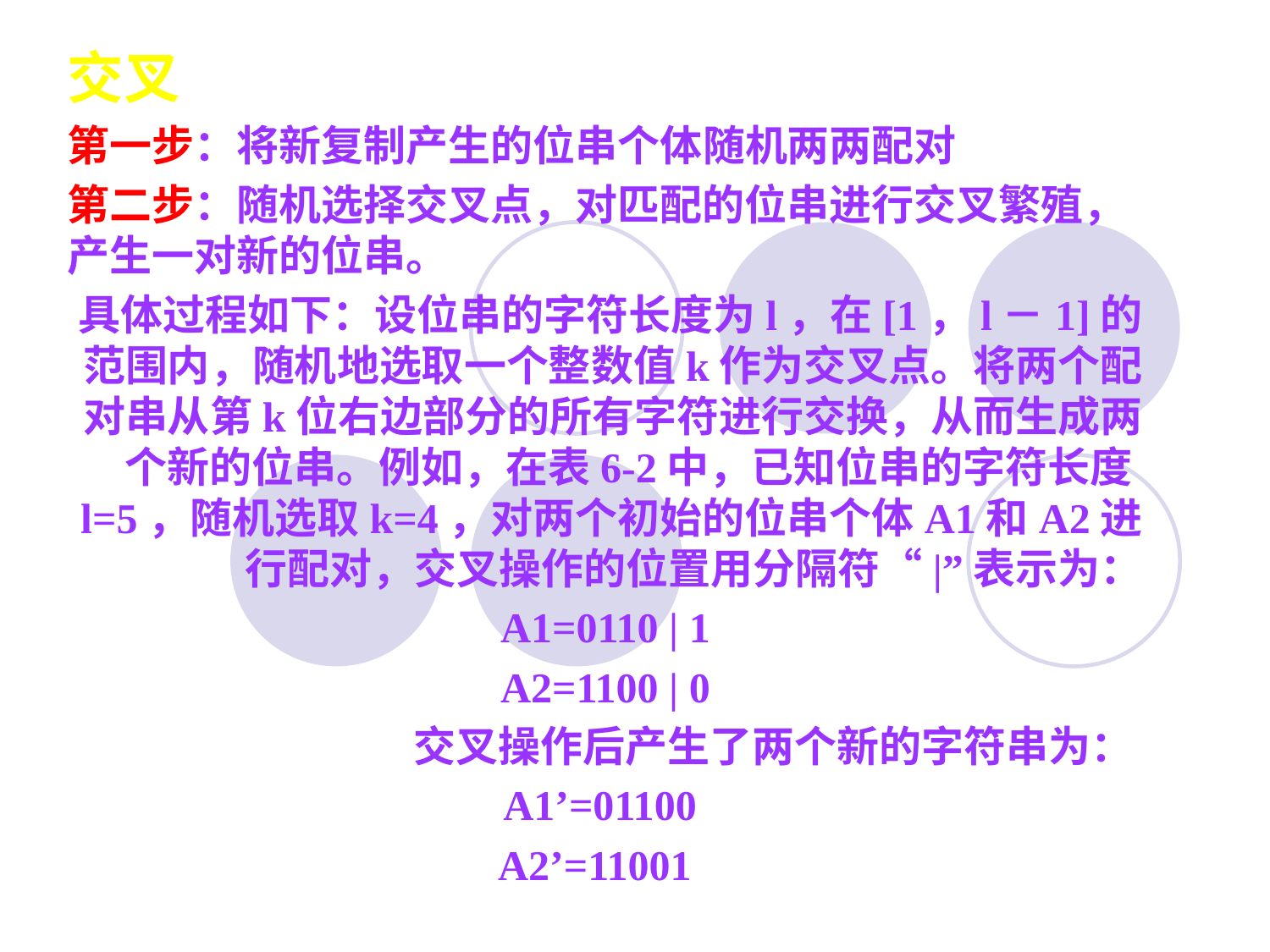

交叉
第一步：将新复制产生的位串个体随机两两配对
第二步：随机选择交叉点，对匹配的位串进行交叉繁殖，产生一对新的位串。
具体过程如下：设位串的字符长度为l，在[1，l－1]的范围内，随机地选取一个整数值k作为交叉点。将两个配对串从第k位右边部分的所有字符进行交换，从而生成两个新的位串。例如，在表6-2中，已知位串的字符长度l=5，随机选取k=4，对两个初始的位串个体A1和A2进行配对，交叉操作的位置用分隔符“|”表示为：
A1=0110 | 1
A2=1100 | 0
交叉操作后产生了两个新的字符串为：
A1’=01100
A2’=11001